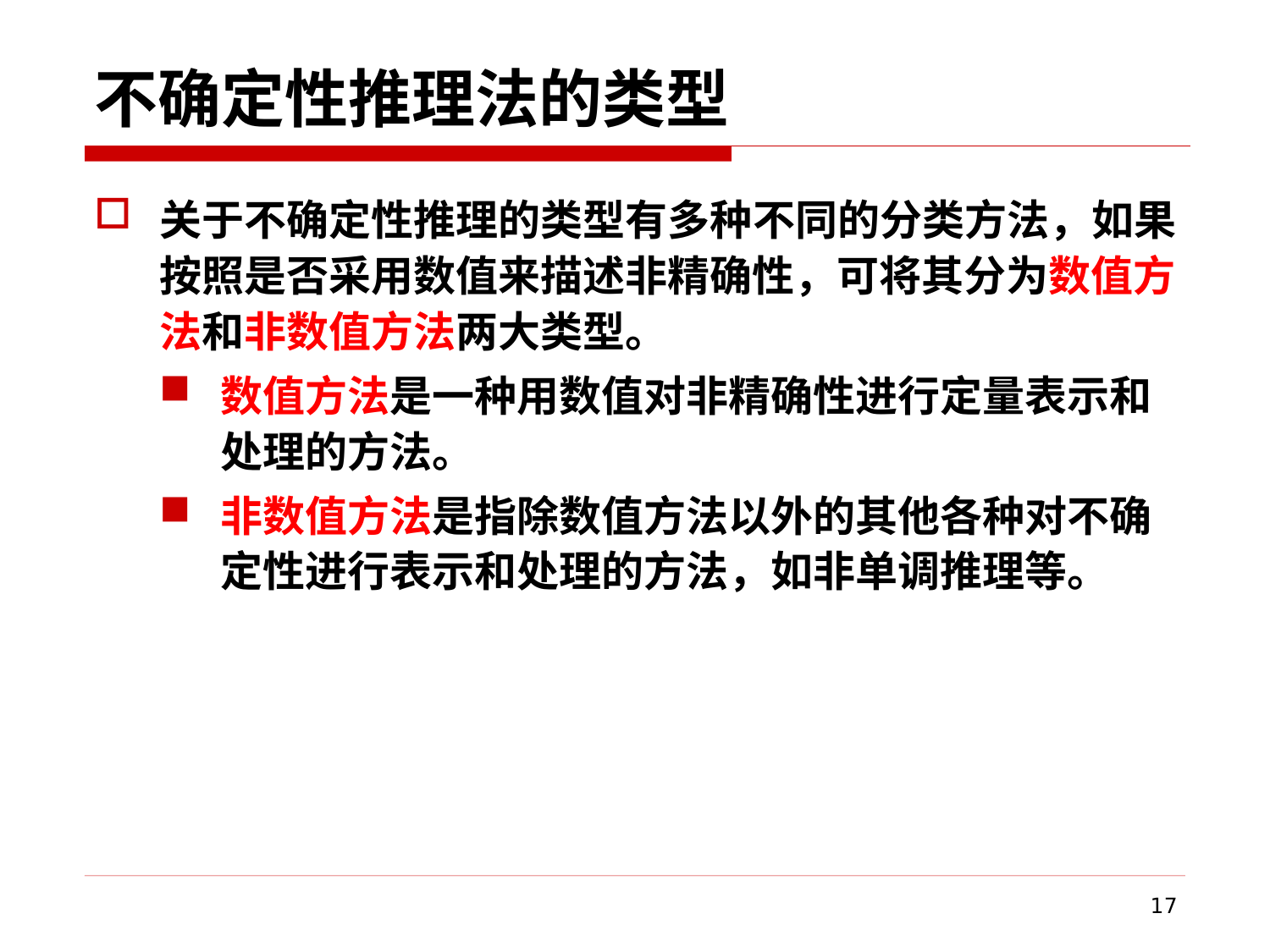

# 不确定性推理法的类型
关于不确定性推理的类型有多种不同的分类方法，如果按照是否采用数值来描述非精确性，可将其分为数值方法和非数值方法两大类型。
数值方法是一种用数值对非精确性进行定量表示和处理的方法。
非数值方法是指除数值方法以外的其他各种对不确定性进行表示和处理的方法，如非单调推理等。

17